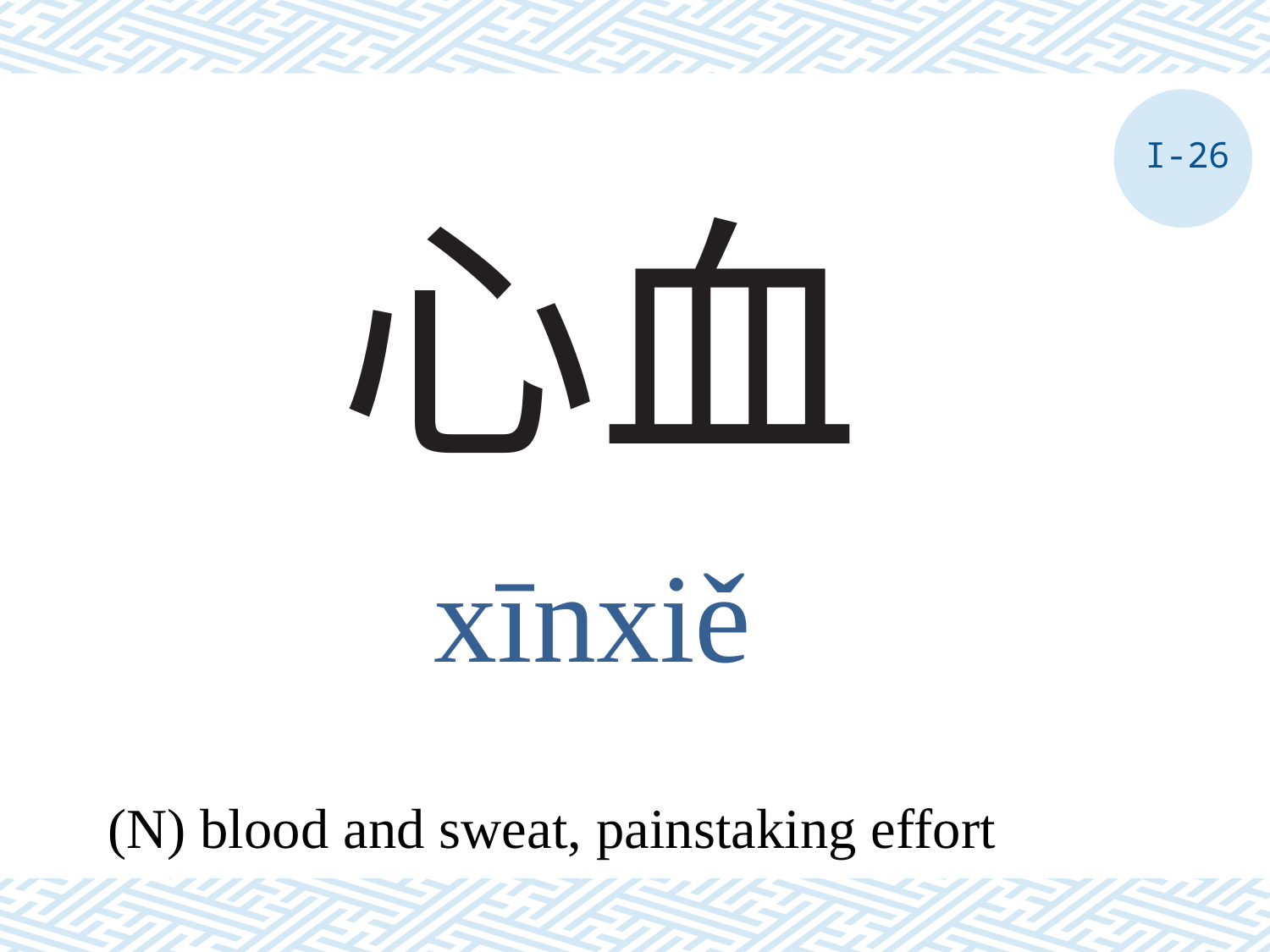

I-26

# 心血
xīnxiě
(N) blood and sweat, painstaking effort